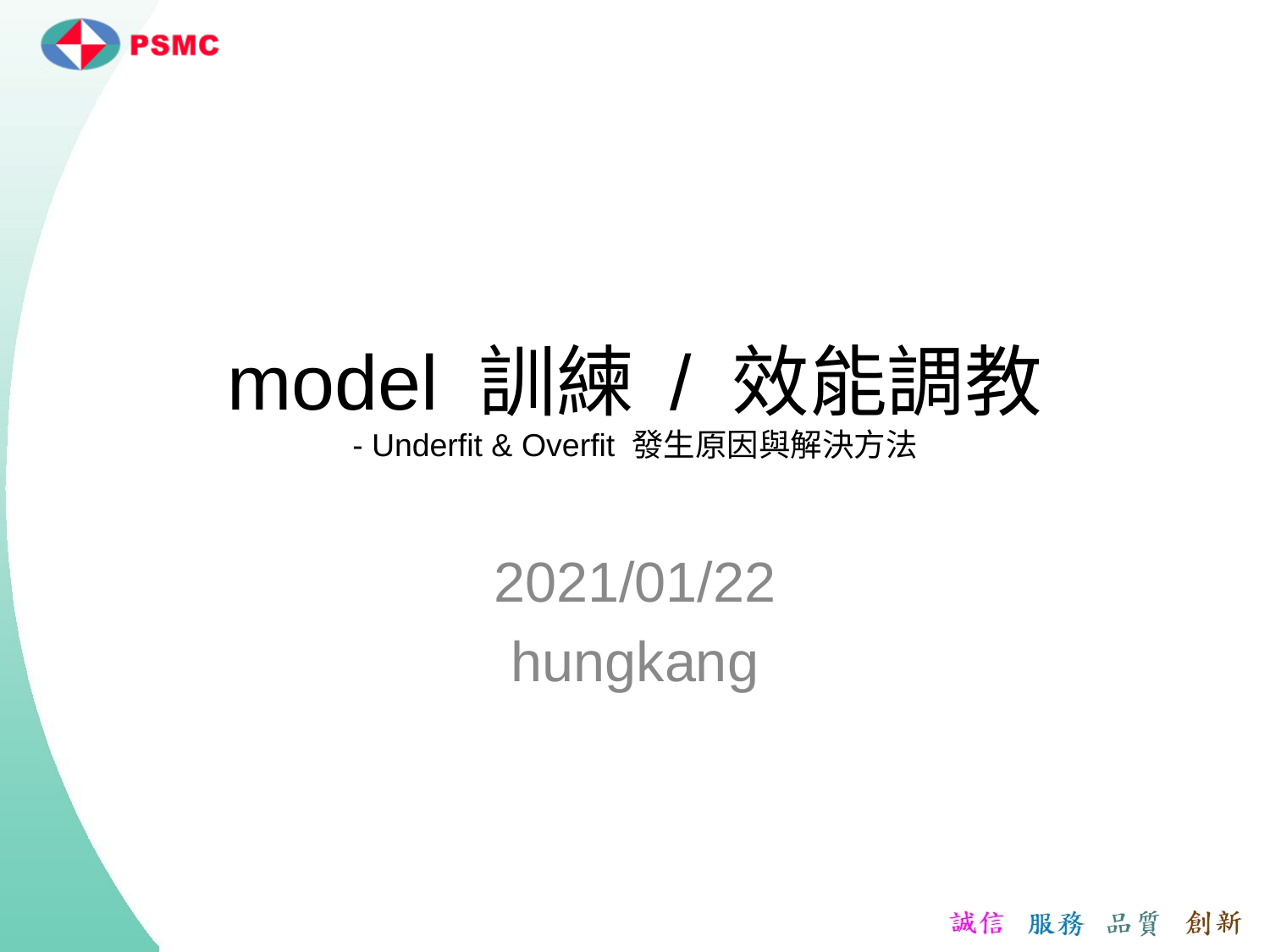

model 訓練 / 效能調教
- Underfit & Overfit 發生原因與解決方法
2021/01/22
hungkang